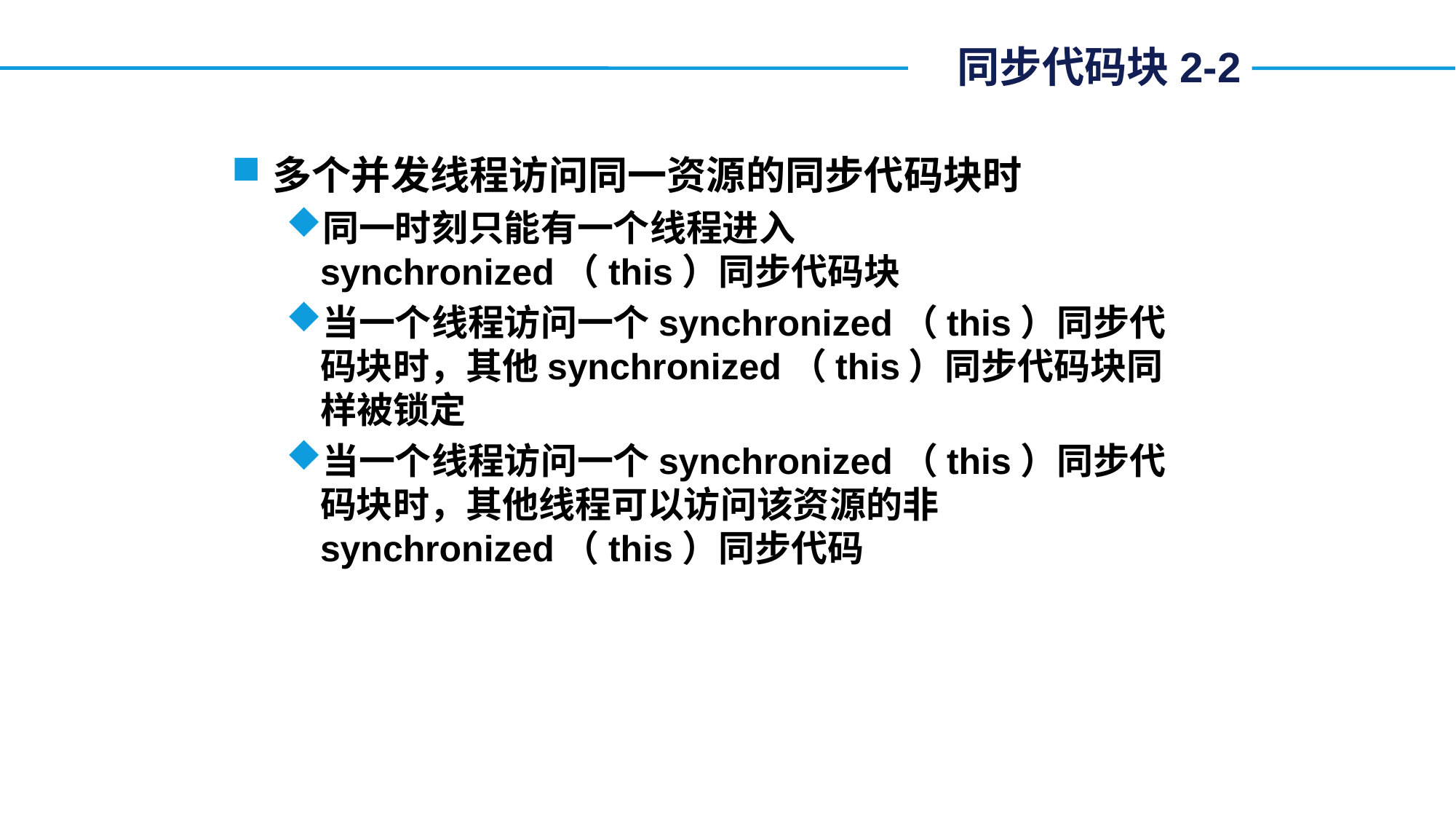

# 同步代码块2-2
多个并发线程访问同一资源的同步代码块时
同一时刻只能有一个线程进入synchronized（this）同步代码块
当一个线程访问一个synchronized（this）同步代码块时，其他synchronized（this）同步代码块同样被锁定
当一个线程访问一个synchronized（this）同步代码块时，其他线程可以访问该资源的非synchronized（this）同步代码